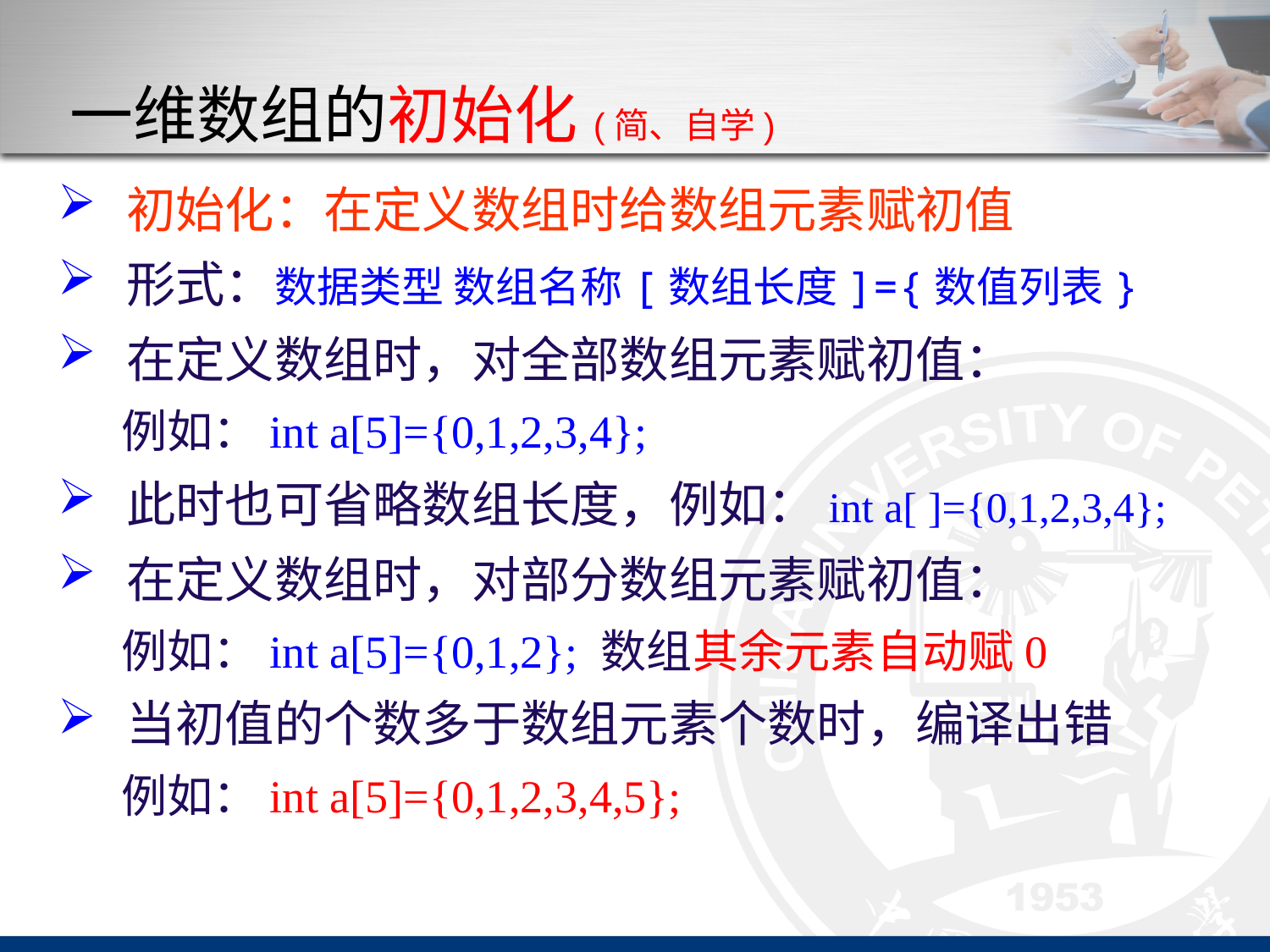

# 一维数组的初始化(简、自学)
初始化：在定义数组时给数组元素赋初值
形式：数据类型 数组名称[数组长度]={数值列表}
在定义数组时，对全部数组元素赋初值：
例如：int a[5]={0,1,2,3,4};
此时也可省略数组长度，例如：int a[ ]={0,1,2,3,4};
在定义数组时，对部分数组元素赋初值：
例如：int a[5]={0,1,2}; 数组其余元素自动赋0
当初值的个数多于数组元素个数时，编译出错
例如：int a[5]={0,1,2,3,4,5};